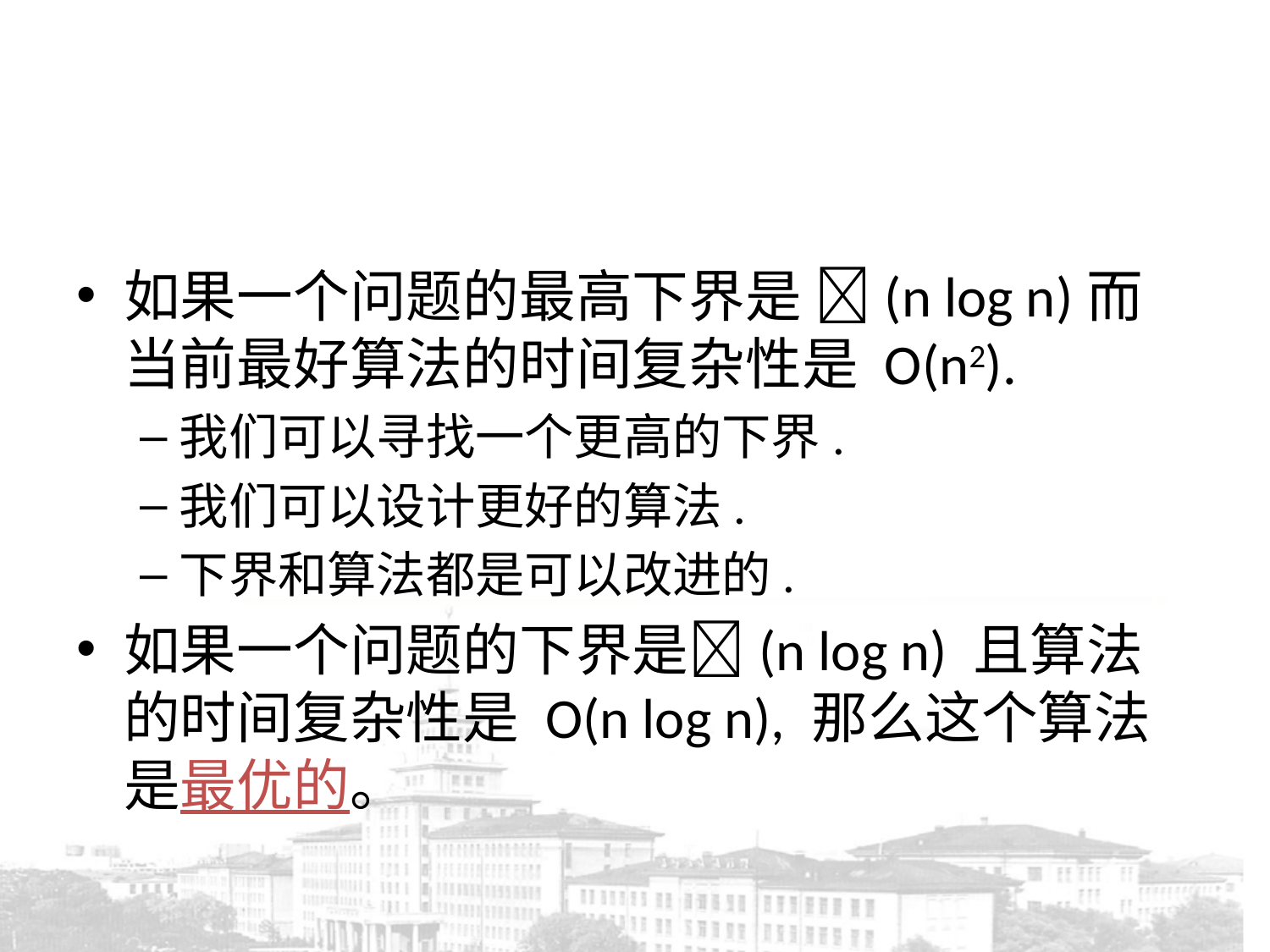

如果一个问题的最高下界是 Ω(n log n)而当前最好算法的时间复杂性是 O(n2).
我们可以寻找一个更高的下界.
我们可以设计更好的算法.
下界和算法都是可以改进的.
如果一个问题的下界是Ω(n log n) 且算法的时间复杂性是 O(n log n), 那么这个算法是最优的。